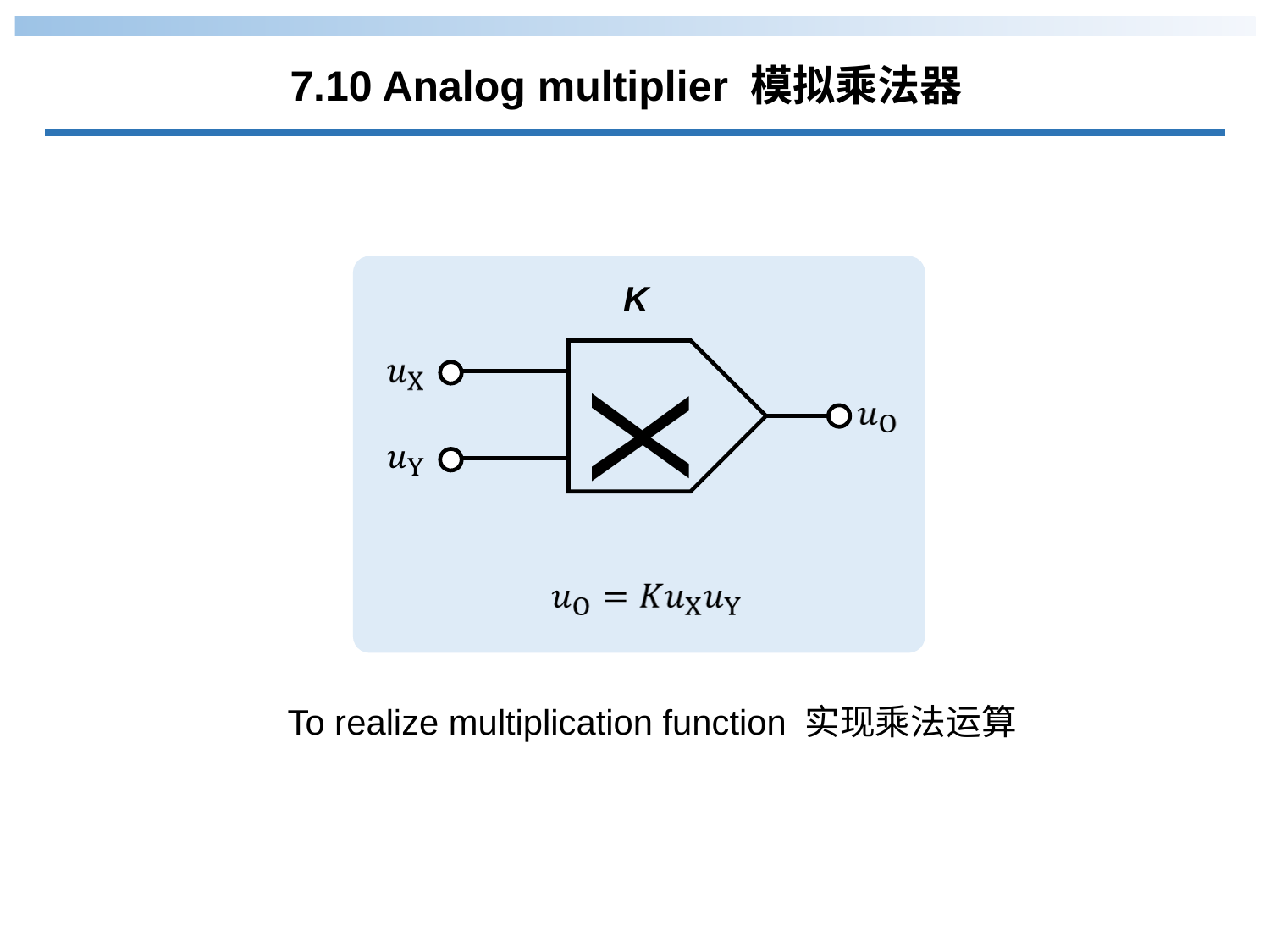

7.10 Analog multiplier 模拟乘法器

K
X

To realize multiplication function 实现乘法运算